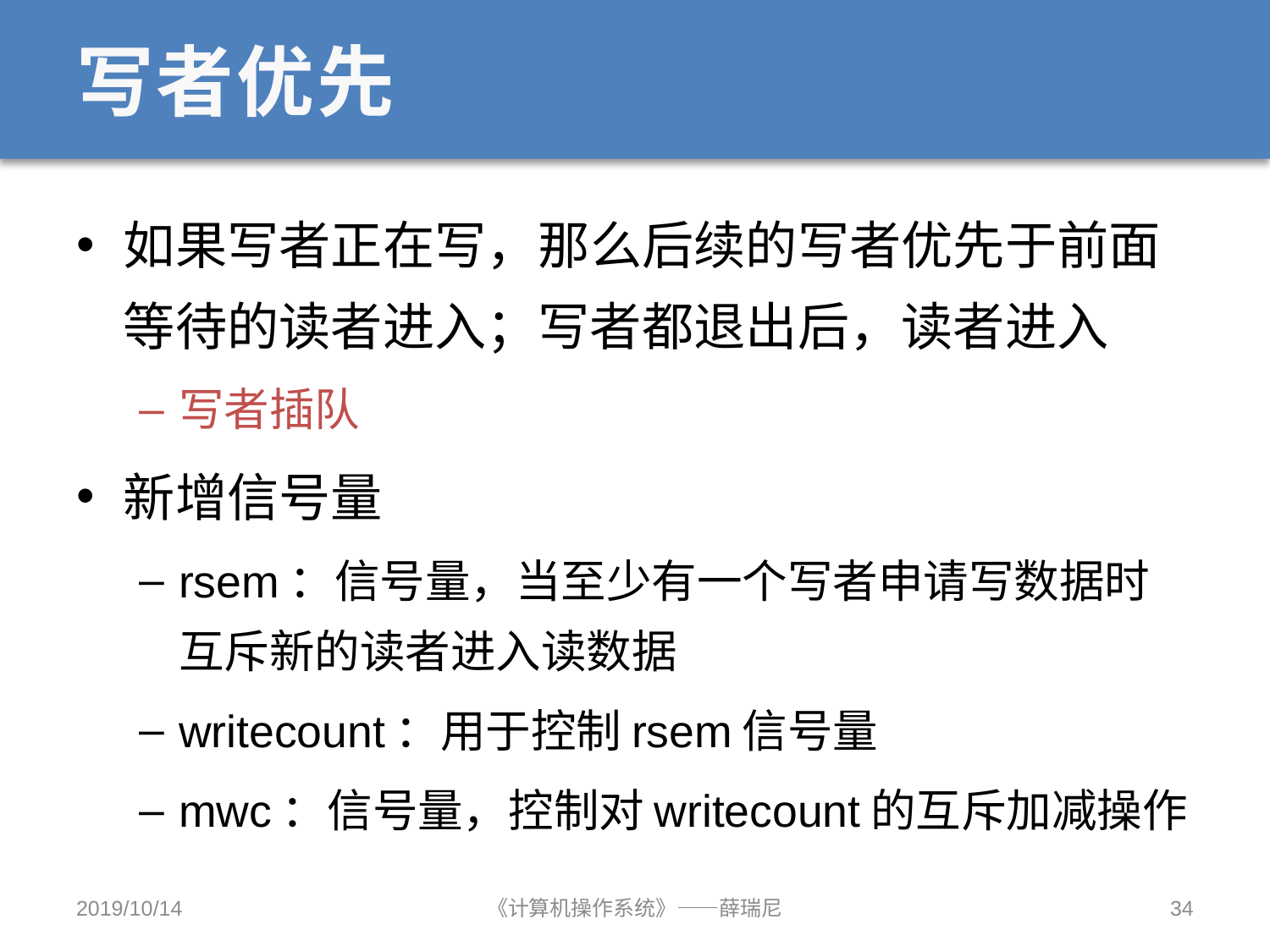

# 写者优先
如果写者正在写，那么后续的写者优先于前面等待的读者进入；写者都退出后，读者进入
写者插队
新增信号量
rsem：信号量，当至少有一个写者申请写数据时互斥新的读者进入读数据
writecount：用于控制rsem信号量
mwc：信号量，控制对writecount的互斥加减操作
2019/10/14
《计算机操作系统》——薛瑞尼
34